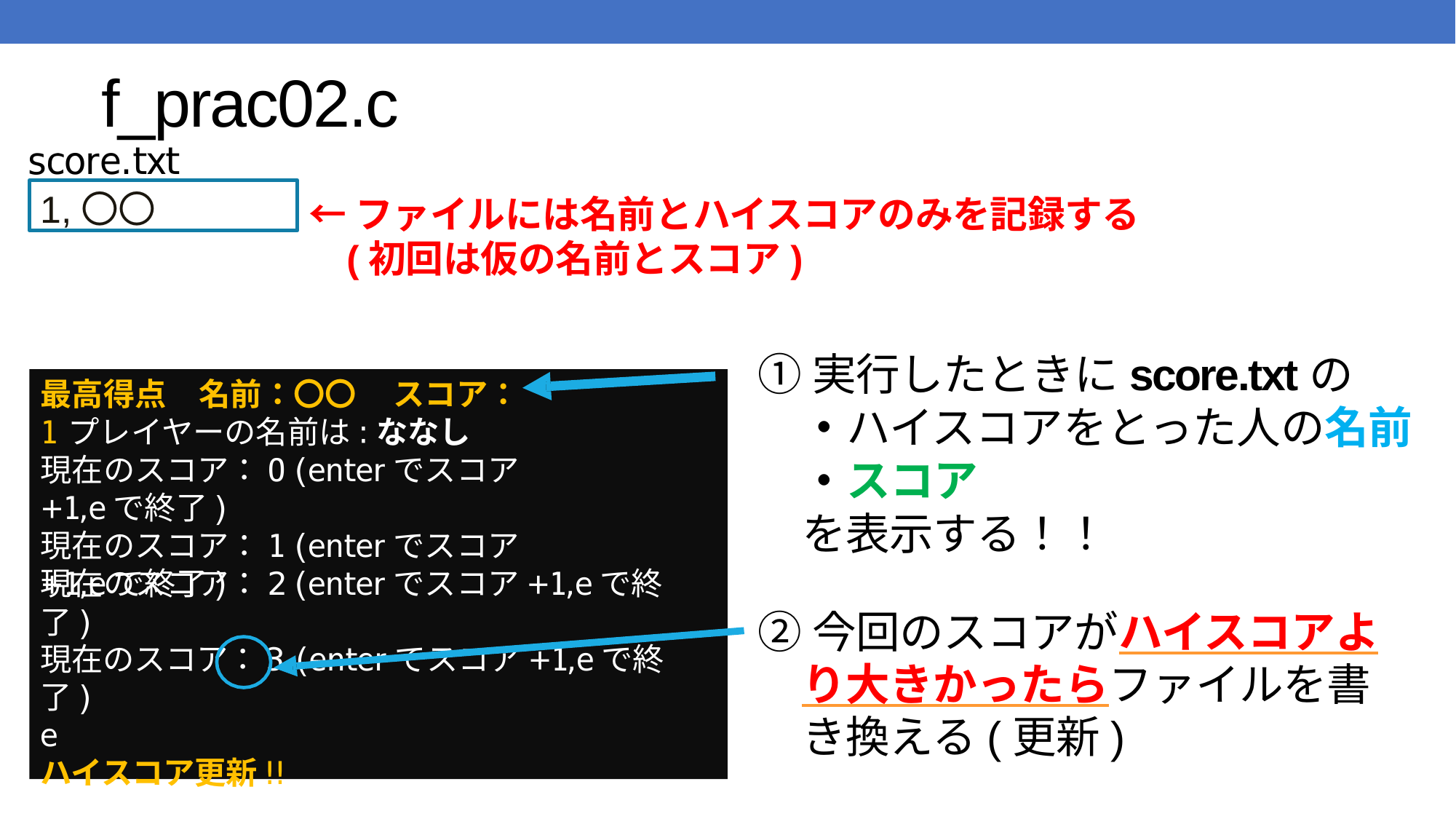

# f_prac02.c
score.txt
←ファイルには名前とハイスコアのみを記録する
(初回は仮の名前とスコア)
1,〇〇
①実行したときにscore.txtの
・ハイスコアをとった人の名前
・スコア
を表示する！！

最高得点	名前：〇〇	スコア：1プレイヤーの名前は:ななし
現在のスコア：0 (enterでスコア+1,eで終了)
現在のスコア：1 (enterでスコア+1,eで終了)
現在のスコア：2 (enterでスコア+1,eで終了)
②今回のスコアがハイスコアより大きかったらファイルを書き換える(更新)

現在のスコア：3 (enterでスコア+1,eで終了)
e
ハイスコア更新!!